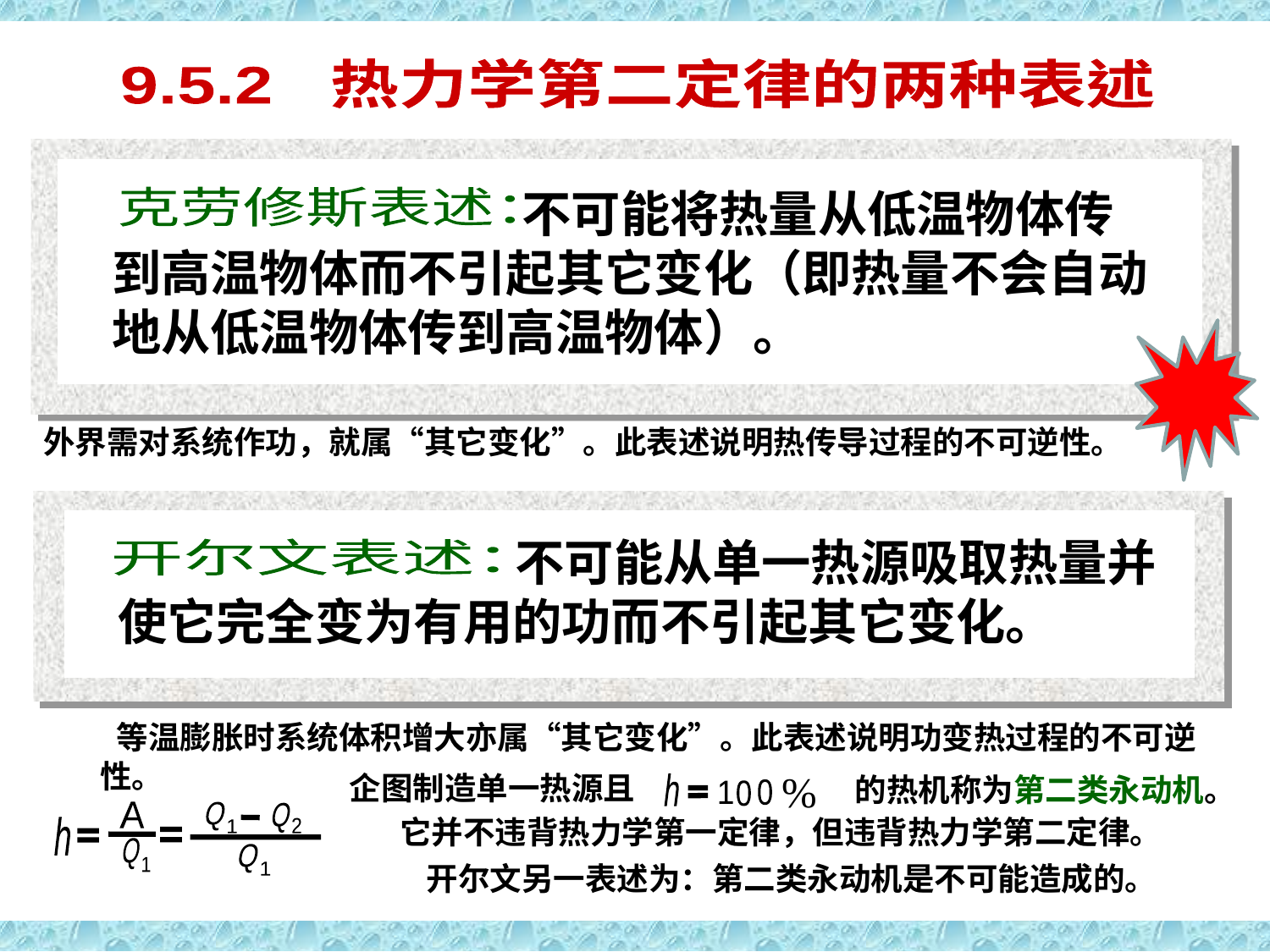

热力学第二定律
9.5.2   热力学第二定律的两种表述

                                          不可能将热量从低温物体传到高温物体而不引起其它变化（即热量不会自动地从低温物体传到高温物体）。
克劳修斯表述：

外界需对系统作功，就属“其它变化”。此表述说明热传导过程的不可逆性。

                                   不可能从单一热源吸取热量并使它完全变为有用的功而不引起其它变化。
开尔文表述：
 等温膨胀时系统体积增大亦属“其它变化”。此表述说明功变热过程的不可逆性。
%
0
0
1
η

企图制造单一热源且
的热机称为第二类永动机。
A
Q
1
Q
2
它并不违背热力学第一定律，但违背热力学第二定律。

η

Q
1
Q
1
开尔文另一表述为：第二类永动机是不可能造成的。